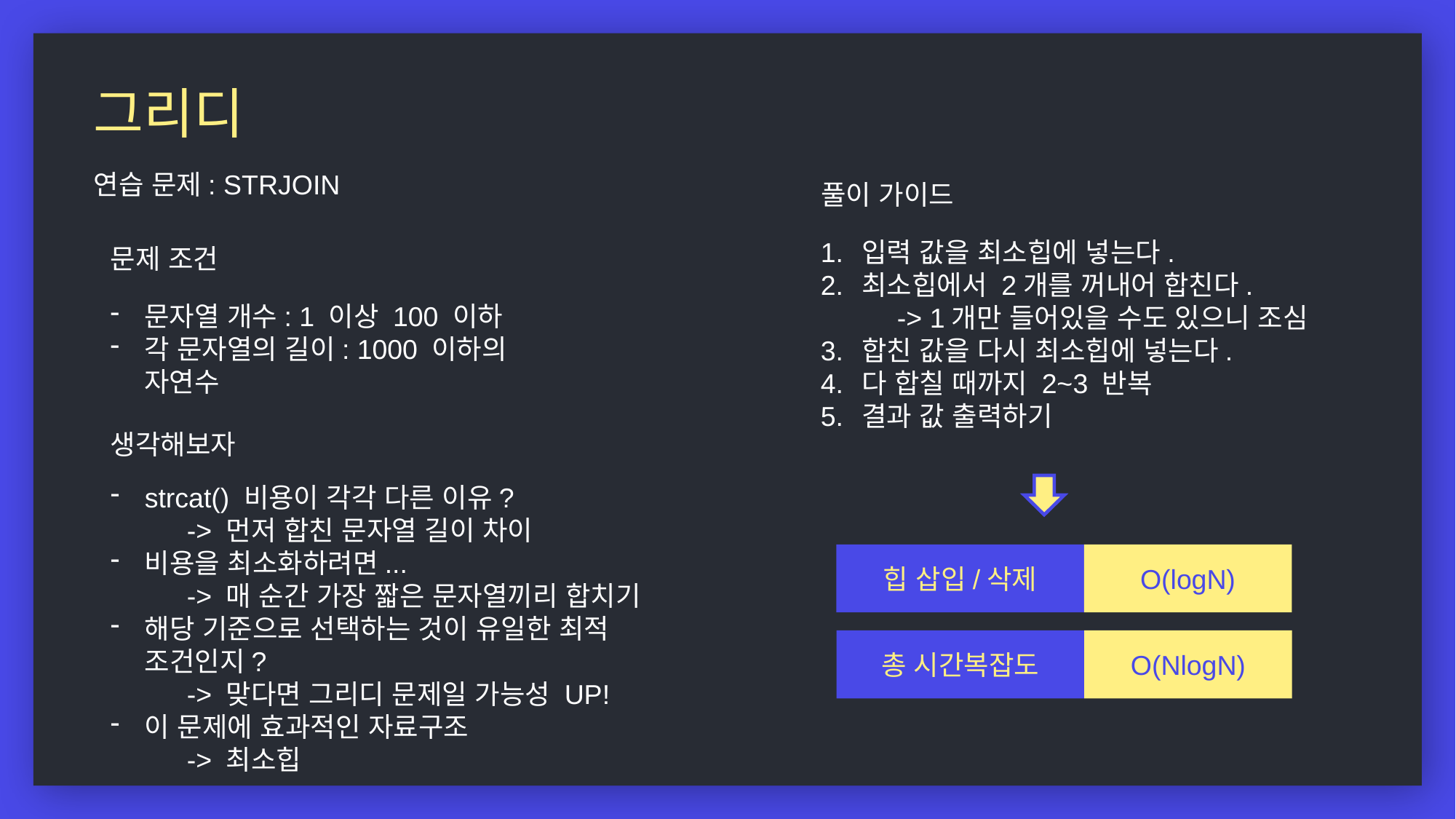

그리디
연습 문제: STRJOIN
풀이 가이드
입력 값을 최소힙에 넣는다.
최소힙에서 2개를 꺼내어 합친다.
          -> 1개만 들어있을 수도 있으니 조심
합친 값을 다시 최소힙에 넣는다.
다 합칠 때까지 2~3 반복
결과 값 출력하기
문제 조건
문자열 개수: 1 이상 100 이하
각 문자열의 길이: 1000 이하의 자연수
생각해보자
strcat() 비용이 각각 다른 이유?
          -> 먼저 합친 문자열 길이 차이
비용을 최소화하려면...
          -> 매 순간 가장 짧은 문자열끼리 합치기
해당 기준으로 선택하는 것이 유일한 최적 조건인지?
          -> 맞다면 그리디 문제일 가능성 UP!
이 문제에 효과적인 자료구조
          -> 최소힙

힙 삽입/삭제
O(logN)
총 시간복잡도
O(NlogN)